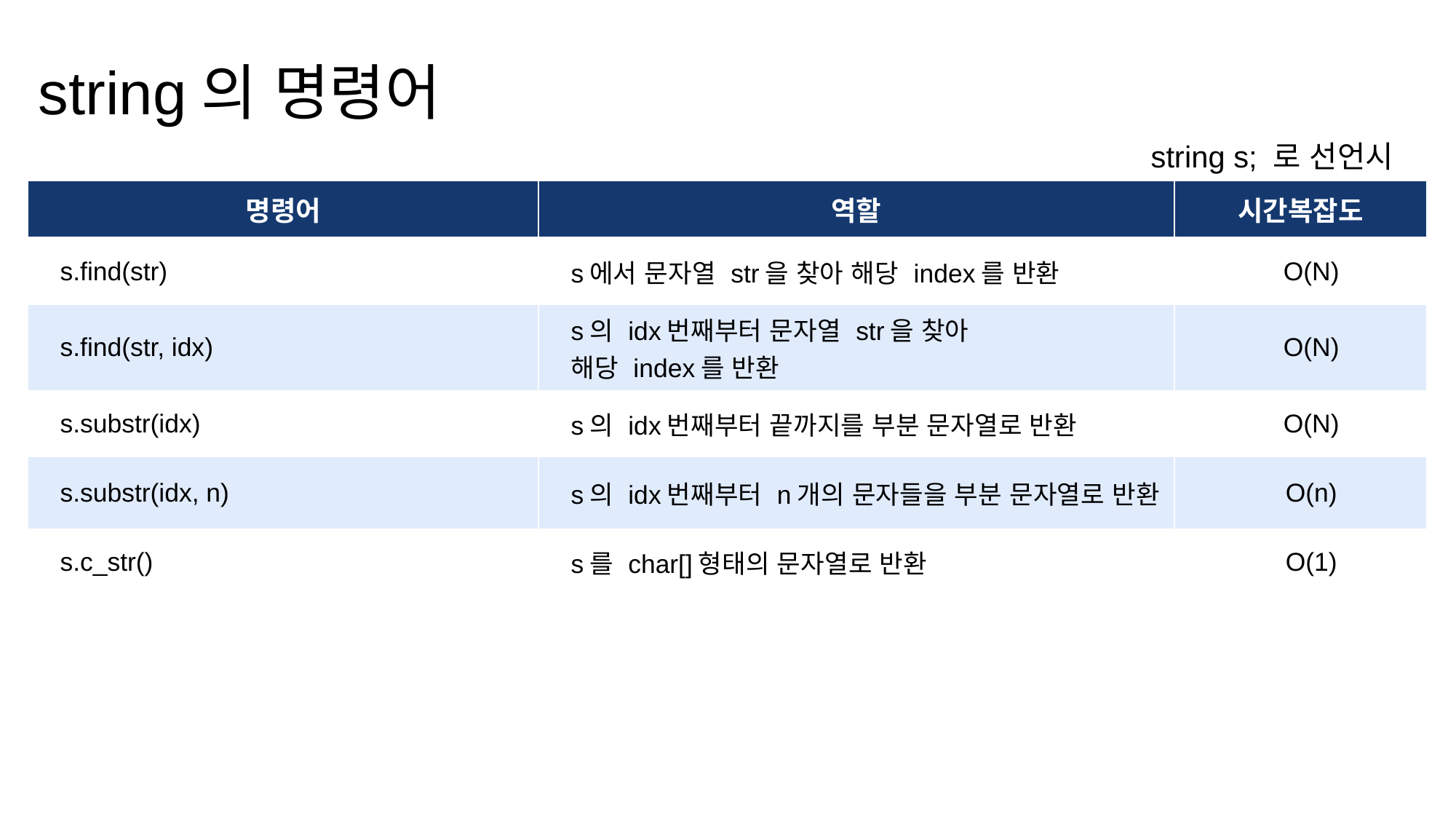

string의 명령어
string s; 로 선언시
| 명령어 | 역할 | 시간복잡도 |
| --- | --- | --- |
| s.find(str) | s에서 문자열 str을 찾아 해당 index를 반환 | O(N) |
| s.find(str, idx) | s의 idx번째부터 문자열 str을 찾아 해당 index를 반환 | O(N) |
| s.substr(idx) | s의 idx번째부터 끝까지를 부분 문자열로 반환 | O(N) |
| s.substr(idx, n) | s의 idx번째부터 n개의 문자들을 부분 문자열로 반환 | O(n) |
| s.c\_str() | s를 char[]형태의 문자열로 반환 | O(1) |